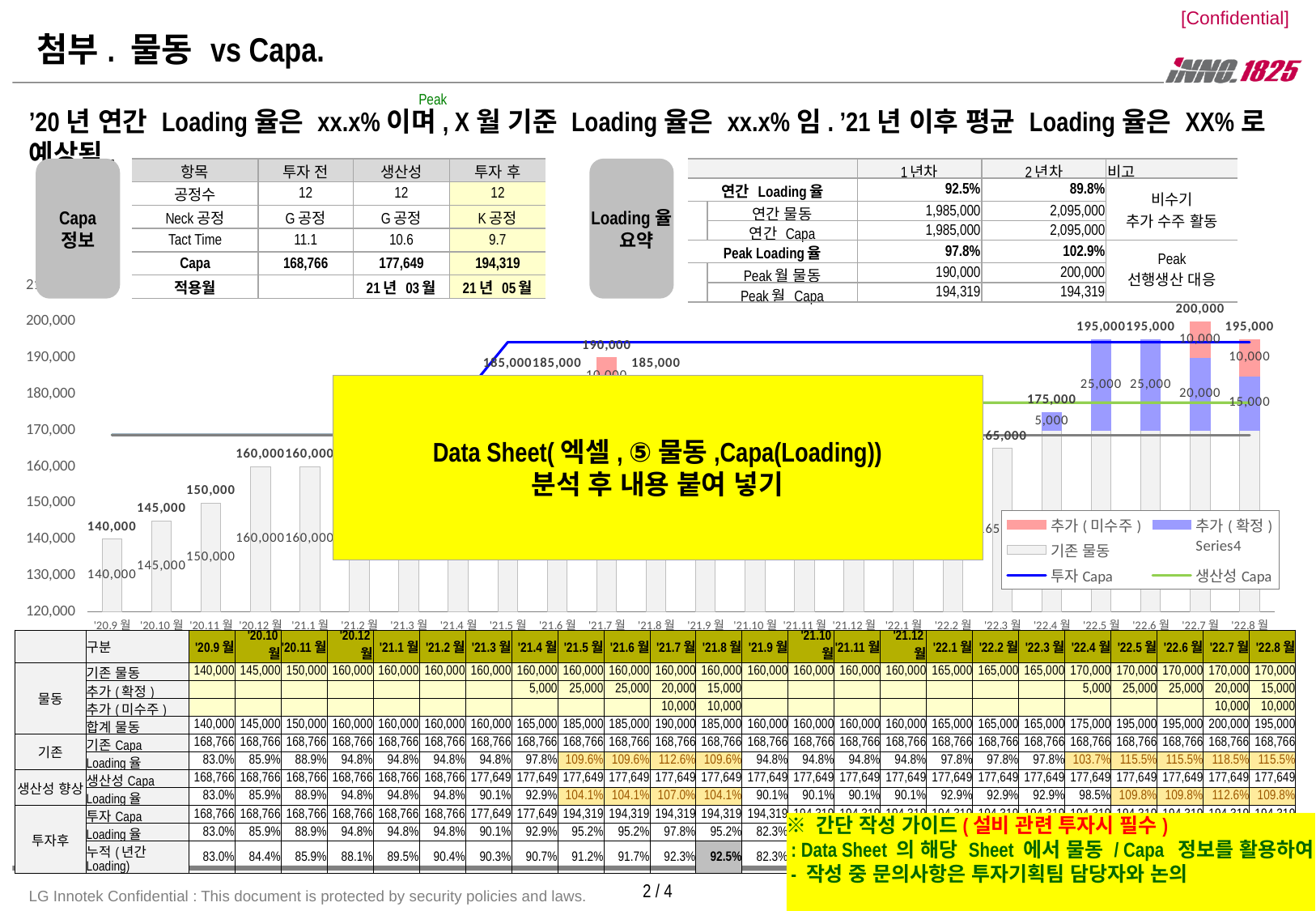

# 첨부. 물동 vs Capa.
Peak
’20년 연간 Loading율은 xx.x%이며, X월 기준 Loading율은 xx.x%임. ’21년 이후 평균 Loading율은 XX%로 예상됨.
| 항목 | 투자 전 | 생산성 | 투자 후 |
| --- | --- | --- | --- |
| 공정수 | 12 | 12 | 12 |
| Neck공정 | G공정 | G공정 | K공정 |
| Tact Time | 11.1 | 10.6 | 9.7 |
| Capa | 168,766 | 177,649 | 194,319 |
| 적용월 |  | 21년 03월 | 21년 05월 |
|  |  | 1년차 | 2년차 | 비고 |
| --- | --- | --- | --- | --- |
| 연간 Loading율 |  | 92.5% | 89.8% | 비수기 추가 수주 활동 |
|  | 연간 물동 | 1,985,000 | 2,095,000 |  |
|  | 연간 Capa | 1,985,000 | 2,095,000 |  |
| Peak Loading율 |  | 97.8% | 102.9% | Peak 선행생산 대응 |
|  | Peak월 물동 | 190,000 | 200,000 |  |
|  | Peak월 Capa | 194,319 | 194,319 |  |
Capa
정보
Loading율
 요약

### Chart

| Category | 기존 물동 | 추가(확정) | 추가(미수주) |  | 투자Capa | 생산성Capa | 기존Capa |
|---|---|---|---|---|---|---|---|
| 44075 | 140000.0 | 0.0 | 0.0 | 140000.0 | 168766.416 | 168766.416 | 168766.416 |
| 44105 | 145000.0 | 0.0 | 0.0 | 145000.0 | 168766.416 | 168766.416 | 168766.416 |
| 44136 | 150000.0 | 0.0 | 0.0 | 150000.0 | 168766.416 | 168766.416 | 168766.416 |
| 44166 | 160000.0 | 0.0 | 0.0 | 160000.0 | 168766.416 | 168766.416 | 168766.416 |
| 44197 | 160000.0 | 0.0 | 0.0 | 160000.0 | 168766.416 | 168766.416 | 168766.416 |
| 44228 | 160000.0 | 0.0 | 0.0 | 160000.0 | 168766.416 | 168766.416 | 168766.416 |
| 44256 | 160000.0 | 0.0 | 0.0 | 160000.0 | 177648.85894736843 | 177648.85894736843 | 168766.416 |
| 44287 | 160000.0 | 5000.0 | 0.0 | 165000.0 | 177648.85894736843 | 177648.85894736843 | 168766.416 |
| 44317 | 160000.0 | 25000.0 | 0.0 | 185000.0 | 194319.41968911918 | 177648.85894736843 | 168766.416 |
| 44348 | 160000.0 | 25000.0 | 0.0 | 185000.0 | 194319.41968911918 | 177648.85894736843 | 168766.416 |
| 44378 | 160000.0 | 20000.0 | 10000.0 | 190000.0 | 194319.41968911918 | 177648.85894736843 | 168766.416 |
| 44409 | 160000.0 | 15000.0 | 10000.0 | 185000.0 | 194319.41968911918 | 177648.85894736843 | 168766.416 |
| 44440 | 160000.0 | 0.0 | 0.0 | 160000.0 | 194319.41968911918 | 177648.85894736843 | 168766.416 |
| 44470 | 160000.0 | 0.0 | 0.0 | 160000.0 | 194319.41968911918 | 177648.85894736843 | 168766.416 |
| 44501 | 160000.0 | 0.0 | 0.0 | 160000.0 | 194319.41968911918 | 177648.85894736843 | 168766.416 |
| 44531 | 160000.0 | 0.0 | 0.0 | 160000.0 | 194319.41968911918 | 177648.85894736843 | 168766.416 |
| 44562 | 165000.0 | 0.0 | 0.0 | 165000.0 | 194319.41968911918 | 177648.85894736843 | 168766.416 |
| 44593 | 165000.0 | 0.0 | 0.0 | 165000.0 | 194319.41968911918 | 177648.85894736843 | 168766.416 |
| 44621 | 165000.0 | 0.0 | 0.0 | 165000.0 | 194319.41968911918 | 177648.85894736843 | 168766.416 |
| 44652 | 170000.0 | 5000.0 | 0.0 | 175000.0 | 194319.41968911918 | 177648.85894736843 | 168766.416 |
| 44682 | 170000.0 | 25000.0 | 0.0 | 195000.0 | 194319.41968911918 | 177648.85894736843 | 168766.416 |
| 44713 | 170000.0 | 25000.0 | 0.0 | 195000.0 | 194319.41968911918 | 177648.85894736843 | 168766.416 |
| 44743 | 170000.0 | 20000.0 | 10000.0 | 200000.0 | 194319.41968911918 | 177648.85894736843 | 168766.416 |
| 44774 | 170000.0 | 15000.0 | 10000.0 | 195000.0 | 194319.41968911918 | 177648.85894736843 | 168766.416 |
Data Sheet(엑셀, ⑤물동,Capa(Loading))
분석 후 내용 붙여 넣기
|  | 구분 | '20.9월 | '20.10월 | '20.11월 | '20.12월 | '21.1월 | '21.2월 | '21.3월 | '21.4월 | '21.5월 | '21.6월 | '21.7월 | '21.8월 | '21.9월 | '21.10월 | '21.11월 | '21.12월 | '22.1월 | '22.2월 | '22.3월 | '22.4월 | '22.5월 | '22.6월 | '22.7월 | '22.8월 |
| --- | --- | --- | --- | --- | --- | --- | --- | --- | --- | --- | --- | --- | --- | --- | --- | --- | --- | --- | --- | --- | --- | --- | --- | --- | --- |
| 물동 | 기존 물동 | 140,000 | 145,000 | 150,000 | 160,000 | 160,000 | 160,000 | 160,000 | 160,000 | 160,000 | 160,000 | 160,000 | 160,000 | 160,000 | 160,000 | 160,000 | 160,000 | 165,000 | 165,000 | 165,000 | 170,000 | 170,000 | 170,000 | 170,000 | 170,000 |
|  | 추가(확정) |  |  |  |  |  |  |  | 5,000 | 25,000 | 25,000 | 20,000 | 15,000 |  |  |  |  |  |  |  | 5,000 | 25,000 | 25,000 | 20,000 | 15,000 |
|  | 추가(미수주) |  |  |  |  |  |  |  |  |  |  | 10,000 | 10,000 |  |  |  |  |  |  |  |  |  |  | 10,000 | 10,000 |
|  | 합계 물동 | 140,000 | 145,000 | 150,000 | 160,000 | 160,000 | 160,000 | 160,000 | 165,000 | 185,000 | 185,000 | 190,000 | 185,000 | 160,000 | 160,000 | 160,000 | 160,000 | 165,000 | 165,000 | 165,000 | 175,000 | 195,000 | 195,000 | 200,000 | 195,000 |
| 기존 | 기존Capa | 168,766 | 168,766 | 168,766 | 168,766 | 168,766 | 168,766 | 168,766 | 168,766 | 168,766 | 168,766 | 168,766 | 168,766 | 168,766 | 168,766 | 168,766 | 168,766 | 168,766 | 168,766 | 168,766 | 168,766 | 168,766 | 168,766 | 168,766 | 168,766 |
|  | Loading율 | 83.0% | 85.9% | 88.9% | 94.8% | 94.8% | 94.8% | 94.8% | 97.8% | 109.6% | 109.6% | 112.6% | 109.6% | 94.8% | 94.8% | 94.8% | 94.8% | 97.8% | 97.8% | 97.8% | 103.7% | 115.5% | 115.5% | 118.5% | 115.5% |
| 생산성 향상 | 생산성Capa | 168,766 | 168,766 | 168,766 | 168,766 | 168,766 | 168,766 | 177,649 | 177,649 | 177,649 | 177,649 | 177,649 | 177,649 | 177,649 | 177,649 | 177,649 | 177,649 | 177,649 | 177,649 | 177,649 | 177,649 | 177,649 | 177,649 | 177,649 | 177,649 |
|  | Loading율 | 83.0% | 85.9% | 88.9% | 94.8% | 94.8% | 94.8% | 90.1% | 92.9% | 104.1% | 104.1% | 107.0% | 104.1% | 90.1% | 90.1% | 90.1% | 90.1% | 92.9% | 92.9% | 92.9% | 98.5% | 109.8% | 109.8% | 112.6% | 109.8% |
| 투자후 | 투자Capa | 168,766 | 168,766 | 168,766 | 168,766 | 168,766 | 168,766 | 177,649 | 177,649 | 194,319 | 194,319 | 194,319 | 194,319 | 194,319 | 194,319 | 194,319 | 194,319 | 194,319 | 194,319 | 194,319 | 194,319 | 194,319 | 194,319 | 194,319 | 194,319 |
|  | Loading율 | 83.0% | 85.9% | 88.9% | 94.8% | 94.8% | 94.8% | 90.1% | 92.9% | 95.2% | 95.2% | 97.8% | 95.2% | 82.3% | 82.3% | 82.3% | 82.3% | 84.9% | 84.9% | 84.9% | 90.1% | 100.4% | 100.4% | 102.9% | 100.4% |
|  | 누적(년간Loading) | 83.0% | 84.4% | 85.9% | 88.1% | 89.5% | 90.4% | 90.3% | 90.7% | 91.2% | 91.7% | 92.3% | 92.5% | 82.3% | 82.3% | 82.3% | 82.3% | 82.9% | 83.2% | 83.4% | 84.3% | 86.1% | 87.5% | 88.9% | 89.8% |
※ 간단 작성 가이드(설비 관련 투자시 필수)
 : Data Sheet 의 해당 Sheet 에서 물동 / Capa  정보를 활용하여 작성
 - 작성 중 문의사항은 투자기획팀 담당자와 논의
2 / 4